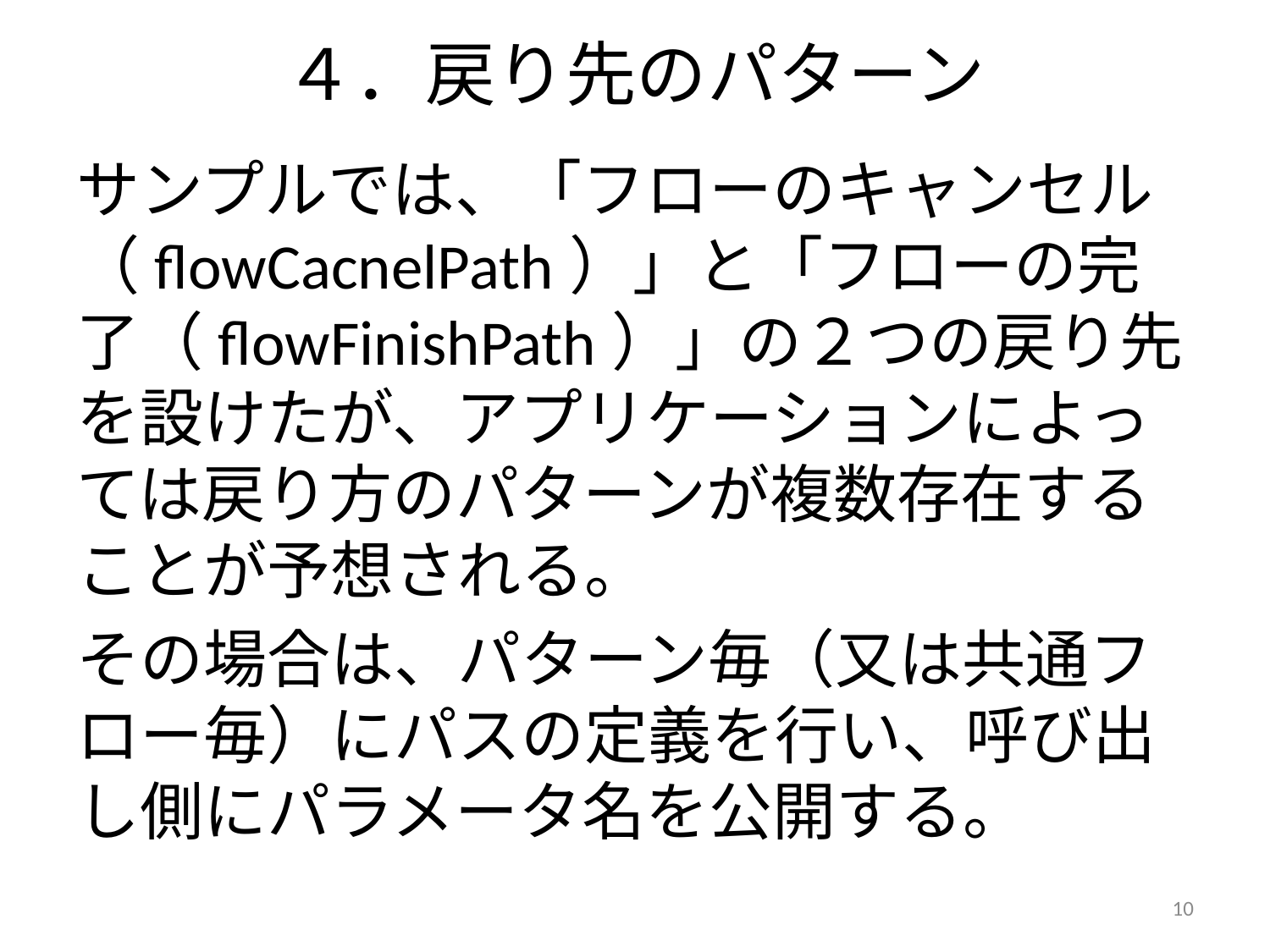

# ４．戻り先のパターン
サンプルでは、「フローのキャンセル（flowCacnelPath）」と「フローの完了（flowFinishPath）」の２つの戻り先を設けたが、アプリケーションによっては戻り方のパターンが複数存在することが予想される。
その場合は、パターン毎（又は共通フロー毎）にパスの定義を行い、呼び出し側にパラメータ名を公開する。
10